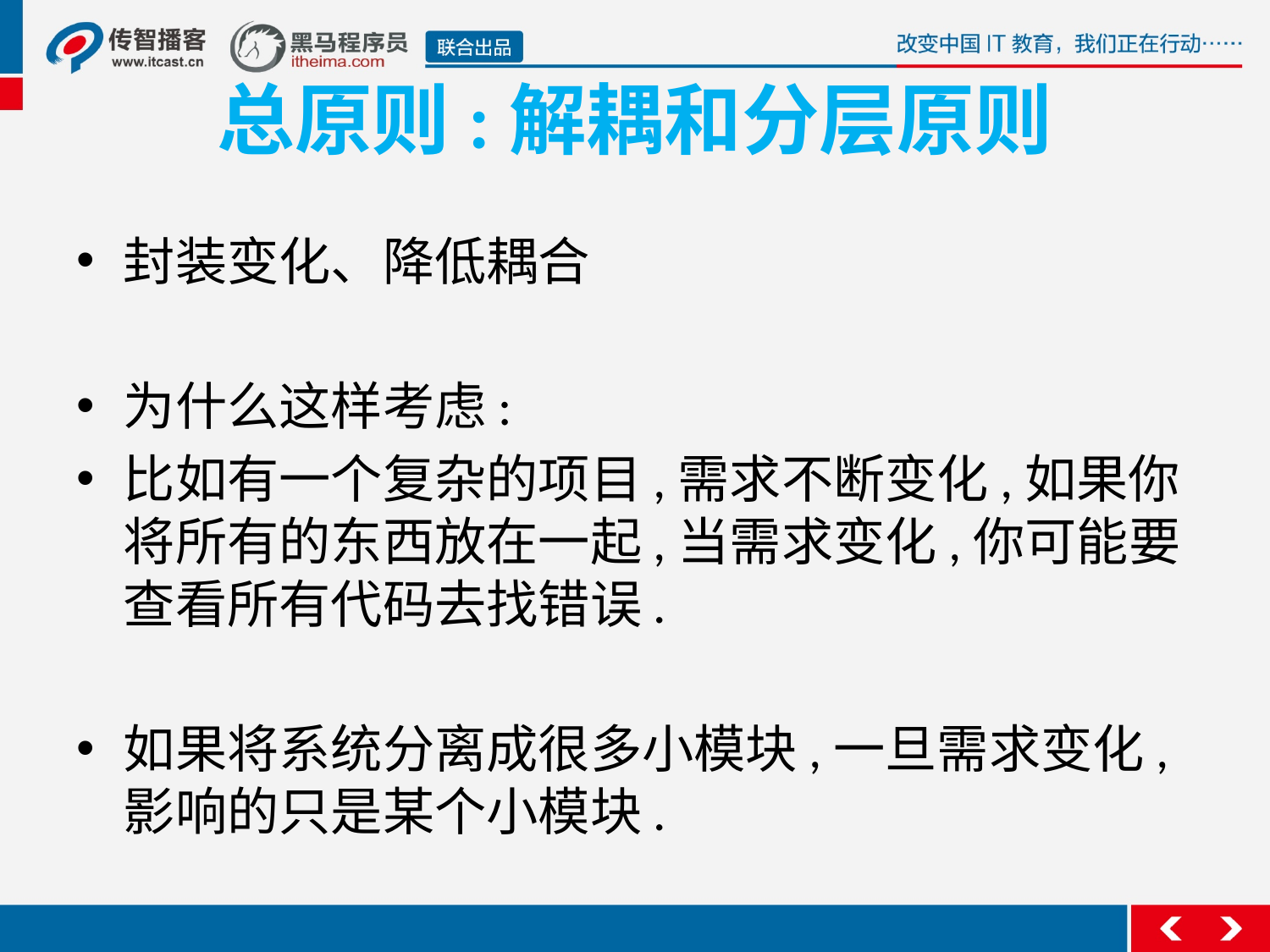

# 总原则:解耦和分层原则
封装变化、降低耦合

为什么这样考虑:
比如有一个复杂的项目,需求不断变化,如果你将所有的东西放在一起,当需求变化,你可能要查看所有代码去找错误.

如果将系统分离成很多小模块,一旦需求变化,影响的只是某个小模块.